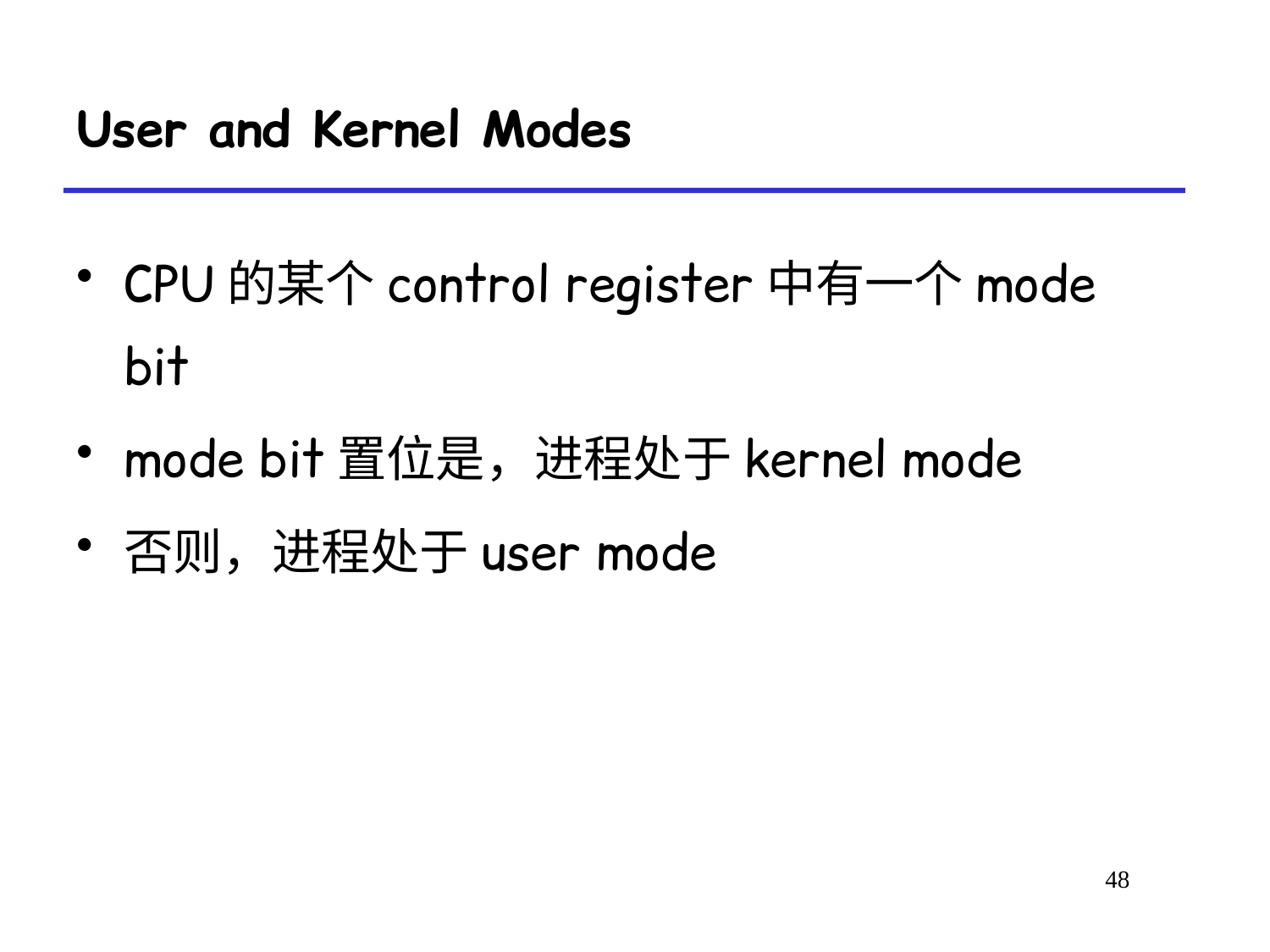

User and Kernel Modes
CPU的某个control register中有一个mode bit
mode bit置位是，进程处于kernel mode
否则，进程处于user mode
# 48